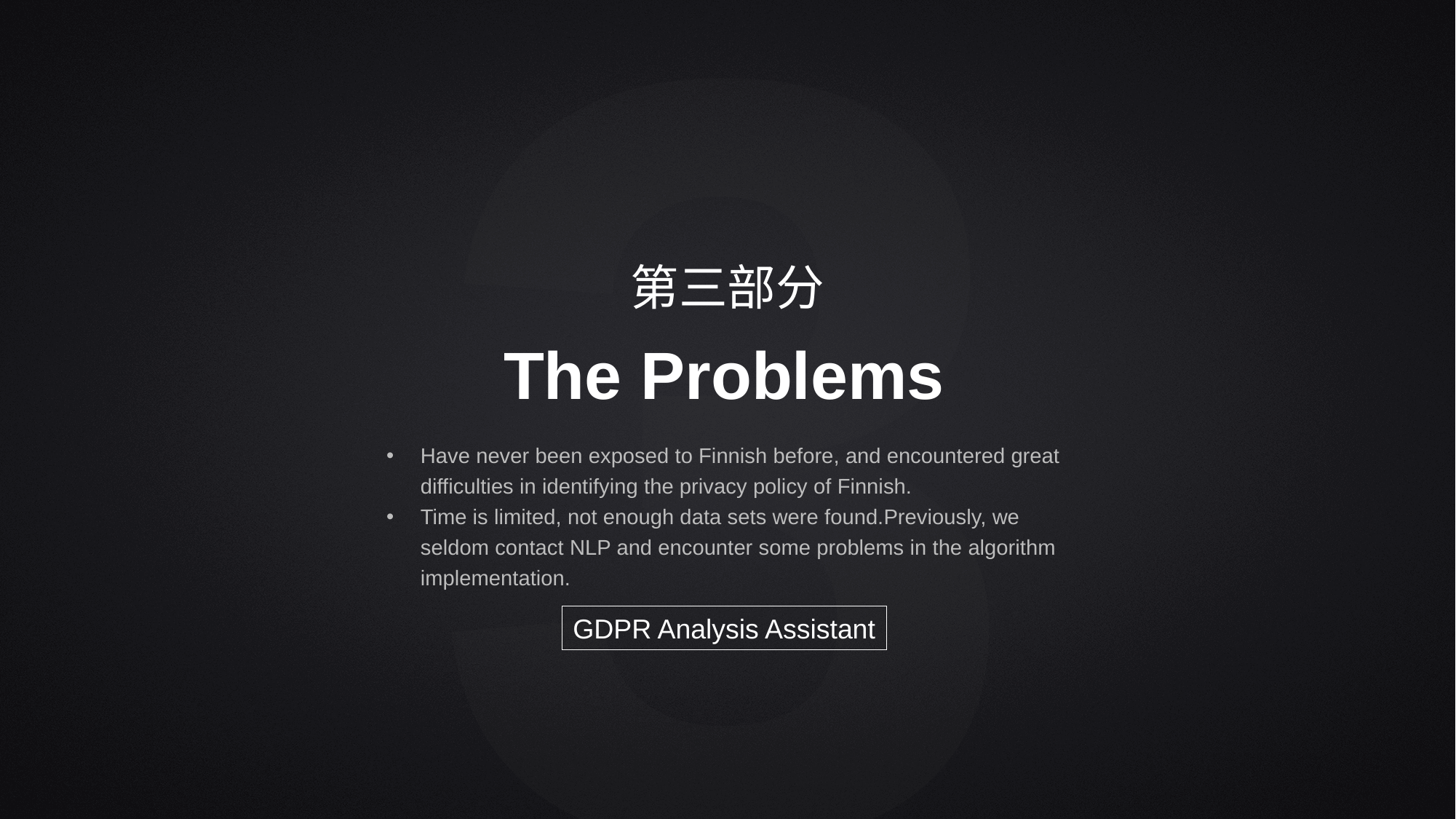

3
第三部分
The Problems
Have never been exposed to Finnish before, and encountered great difficulties in identifying the privacy policy of Finnish.
Time is limited, not enough data sets were found.Previously, we seldom contact NLP and encounter some problems in the algorithm implementation.
GDPR Analysis Assistant